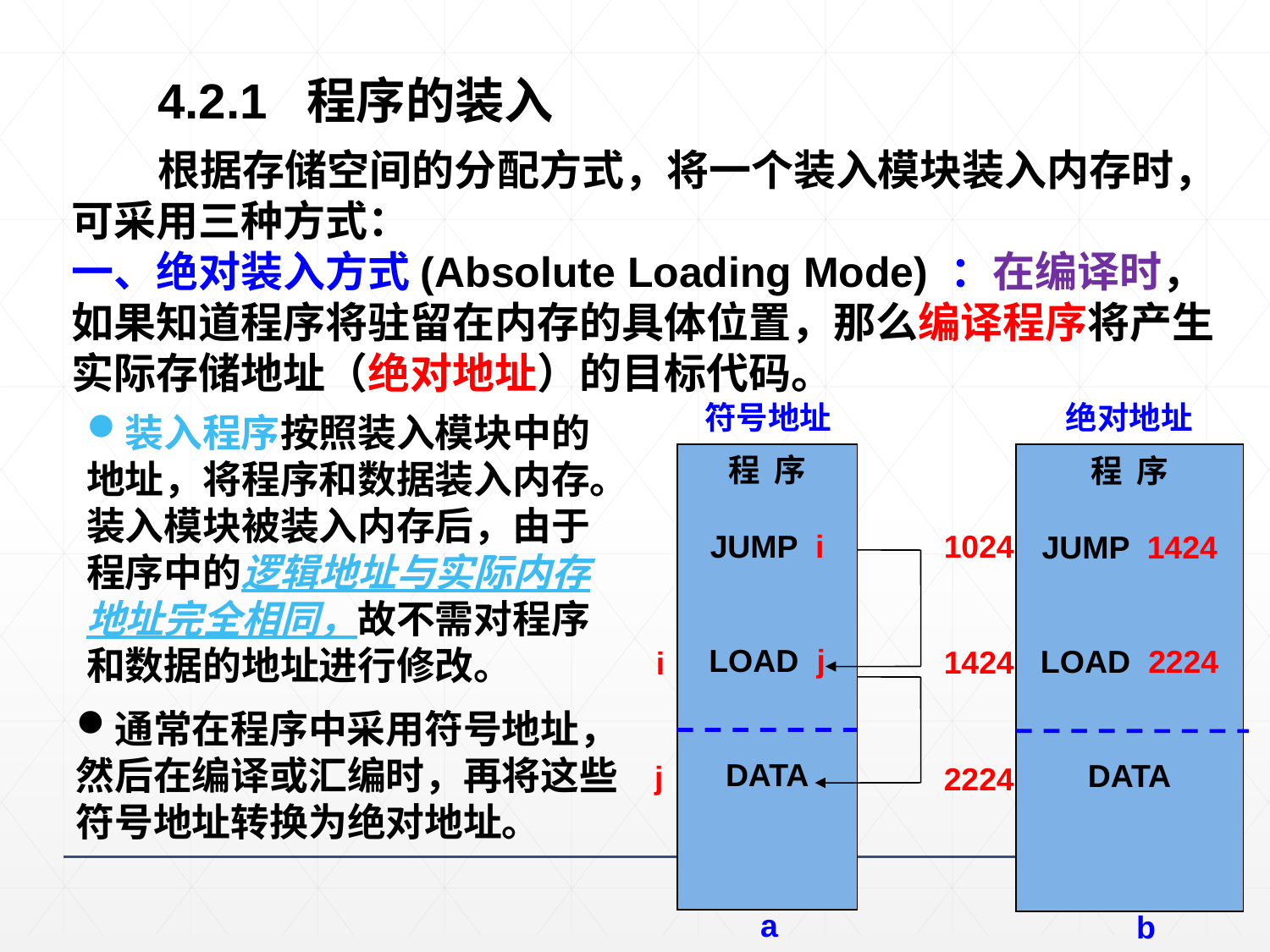

4.2.1  程序的装入
        根据存储空间的分配方式，将一个装入模块装入内存时，可采用三种方式：
一、绝对装入方式(Absolute Loading Mode) ：在编译时，如果知道程序将驻留在内存的具体位置，那么编译程序将产生实际存储地址（绝对地址）的目标代码。
 符号地址
程  序

JUMP  i

LOAD  j

DATA

i

j
a
绝对地址
程  序

JUMP  1424

LOAD  2224

DATA
1024
1424

2224
b
装入程序按照装入模块中的地址，将程序和数据装入内存。装入模块被装入内存后，由于程序中的逻辑地址与实际内存地址完全相同，故不需对程序和数据的地址进行修改。
通常在程序中采用符号地址，然后在编译或汇编时，再将这些符号地址转换为绝对地址。